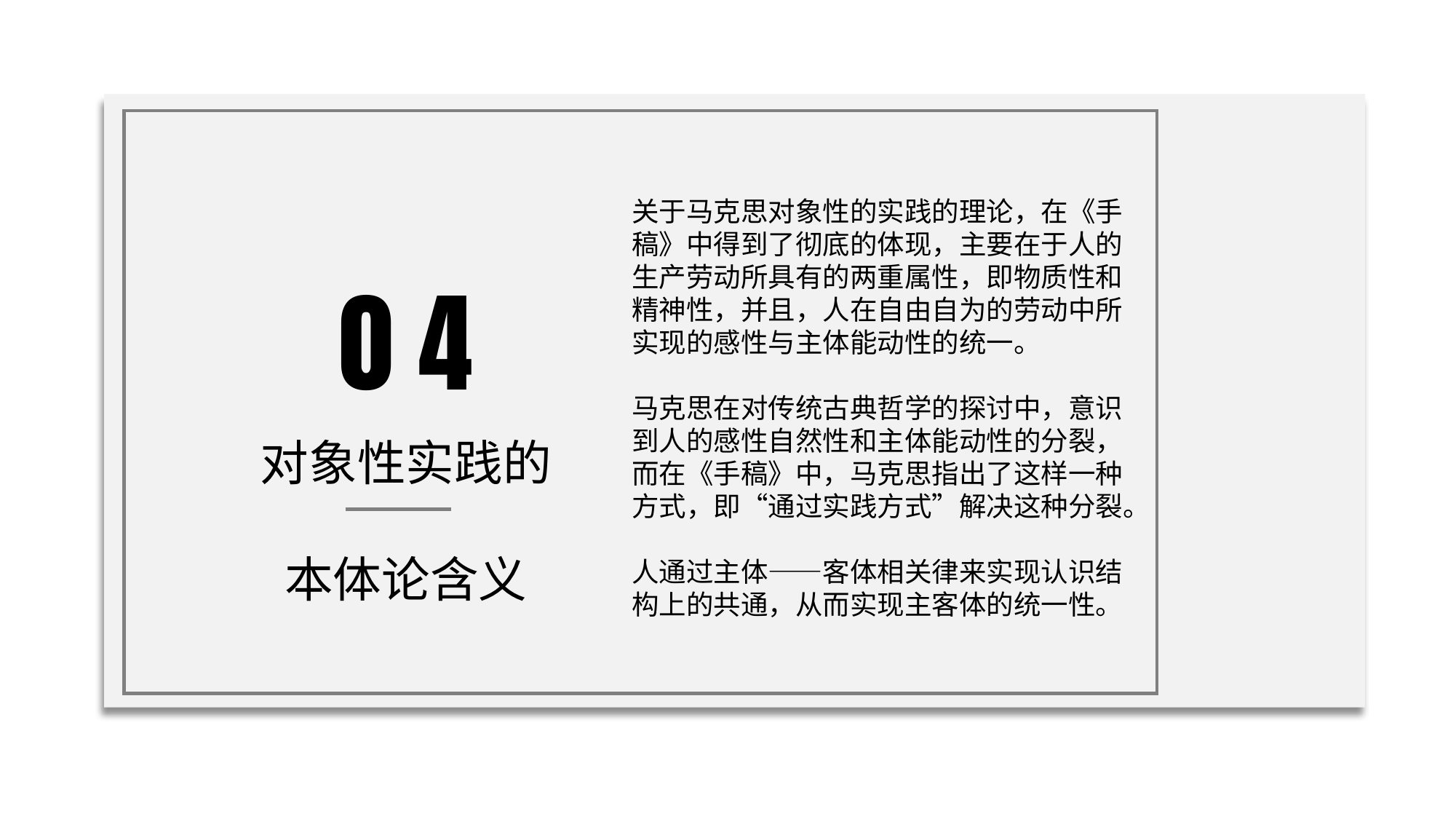

关于马克思对象性的实践的理论，在《手稿》中得到了彻底的体现，主要在于人的生产劳动所具有的两重属性，即物质性和精神性，并且，人在自由自为的劳动中所实现的感性与主体能动性的统一。

马克思在对传统古典哲学的探讨中，意识到人的感性自然性和主体能动性的分裂，而在《手稿》中，马克思指出了这样一种方式，即“通过实践方式”解决这种分裂。

人通过主体——客体相关律来实现认识结构上的共通，从而实现主客体的统一性。

0 4
对象性实践的

本体论含义